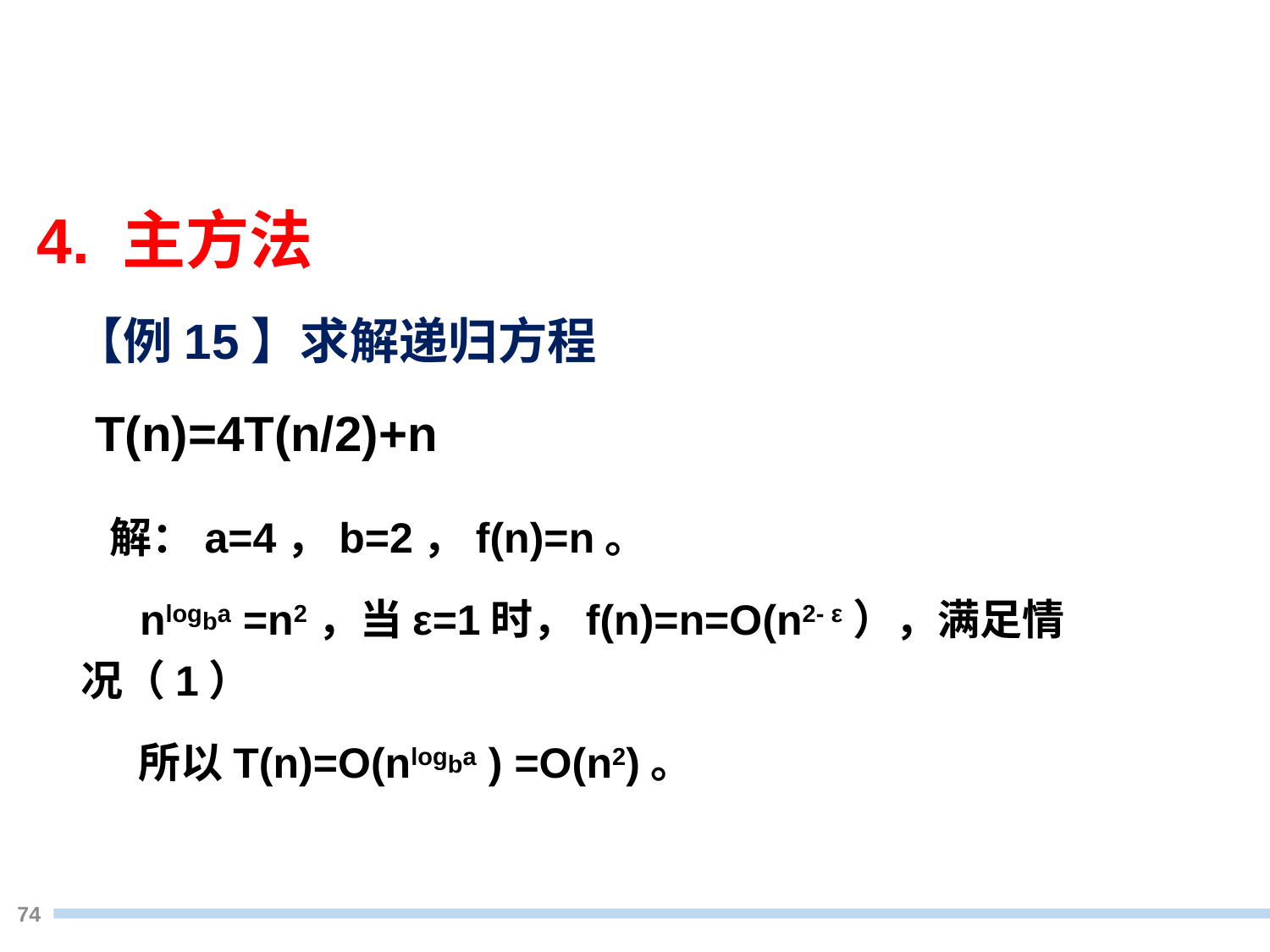

4. 主方法
【例15】求解递归方程
T(n)=4T(n/2)+n
  解：a=4，b=2，f(n)=n。
     nlogba =n2，当ε=1时，f(n)=n=O(n2- ε），满足情况（1）
     所以T(n)=O(nlogba ) =O(n2)。
74